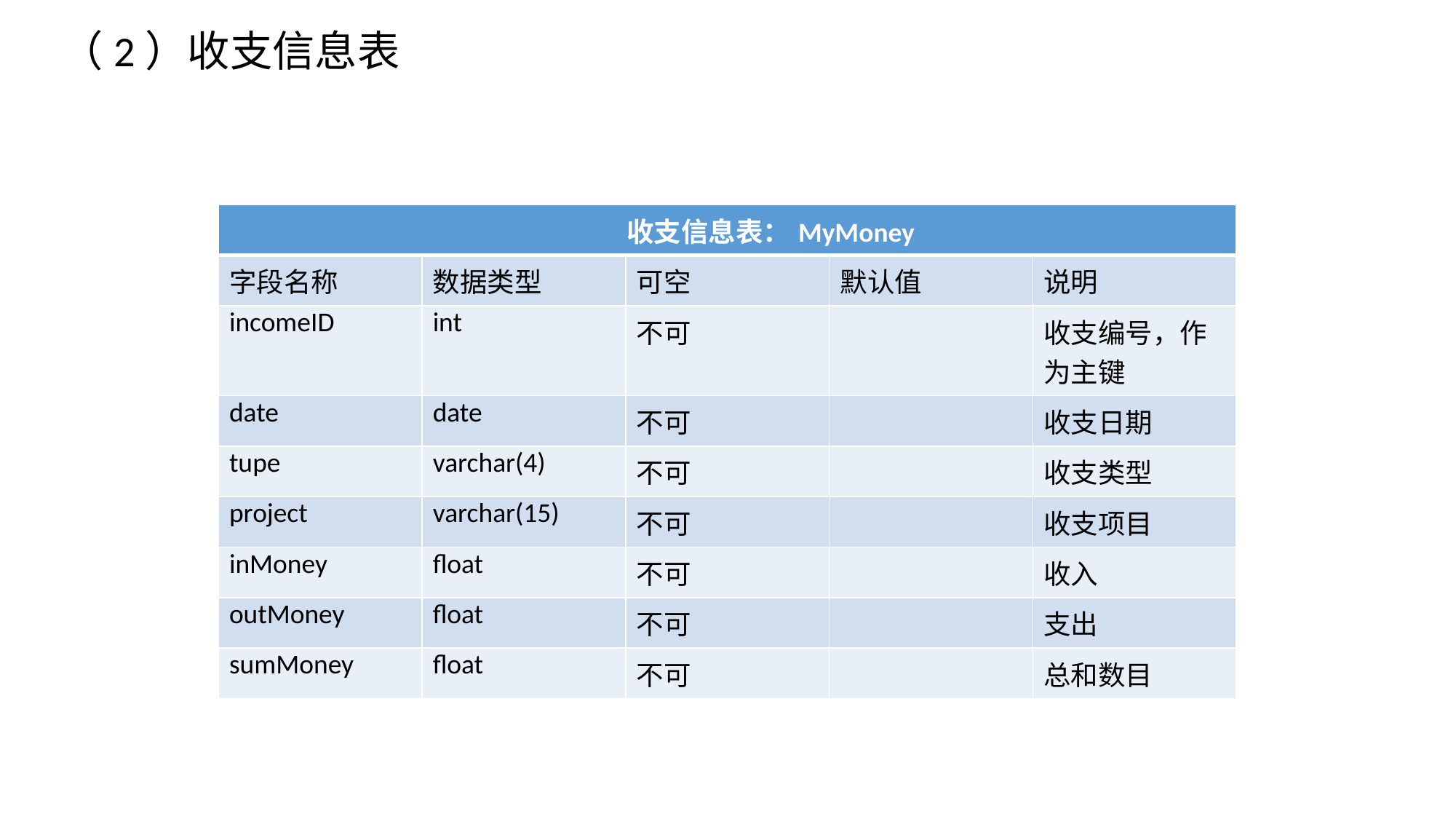

（2）收支信息表
| 收支信息表：MyMoney |  |  |  |  |
| --- | --- | --- | --- | --- |
| 字段名称 | 数据类型 | 可空 | 默认值 | 说明 |
| incomeID | int | 不可 |  | 收支编号，作为主键 |
| date | date | 不可 |  | 收支日期 |
| tupe | varchar(4) | 不可 |  | 收支类型 |
| project | varchar(15) | 不可 |  | 收支项目 |
| inMoney | float | 不可 |  | 收入 |
| outMoney | float | 不可 |  | 支出 |
| sumMoney | float | 不可 |  | 总和数目 |